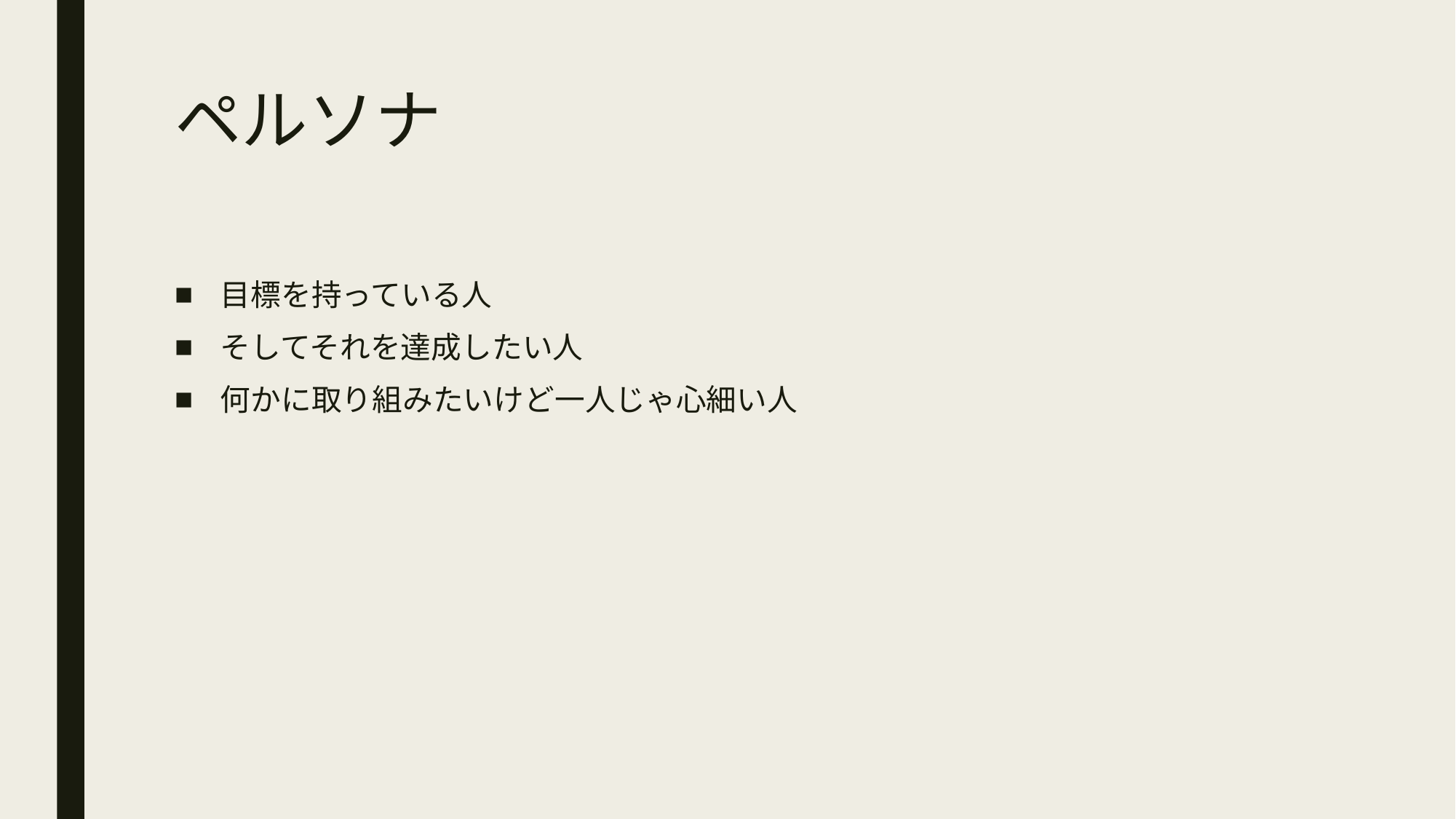

# ペルソナ
目標を持っている人
そしてそれを達成したい人
何かに取り組みたいけど一人じゃ心細い人